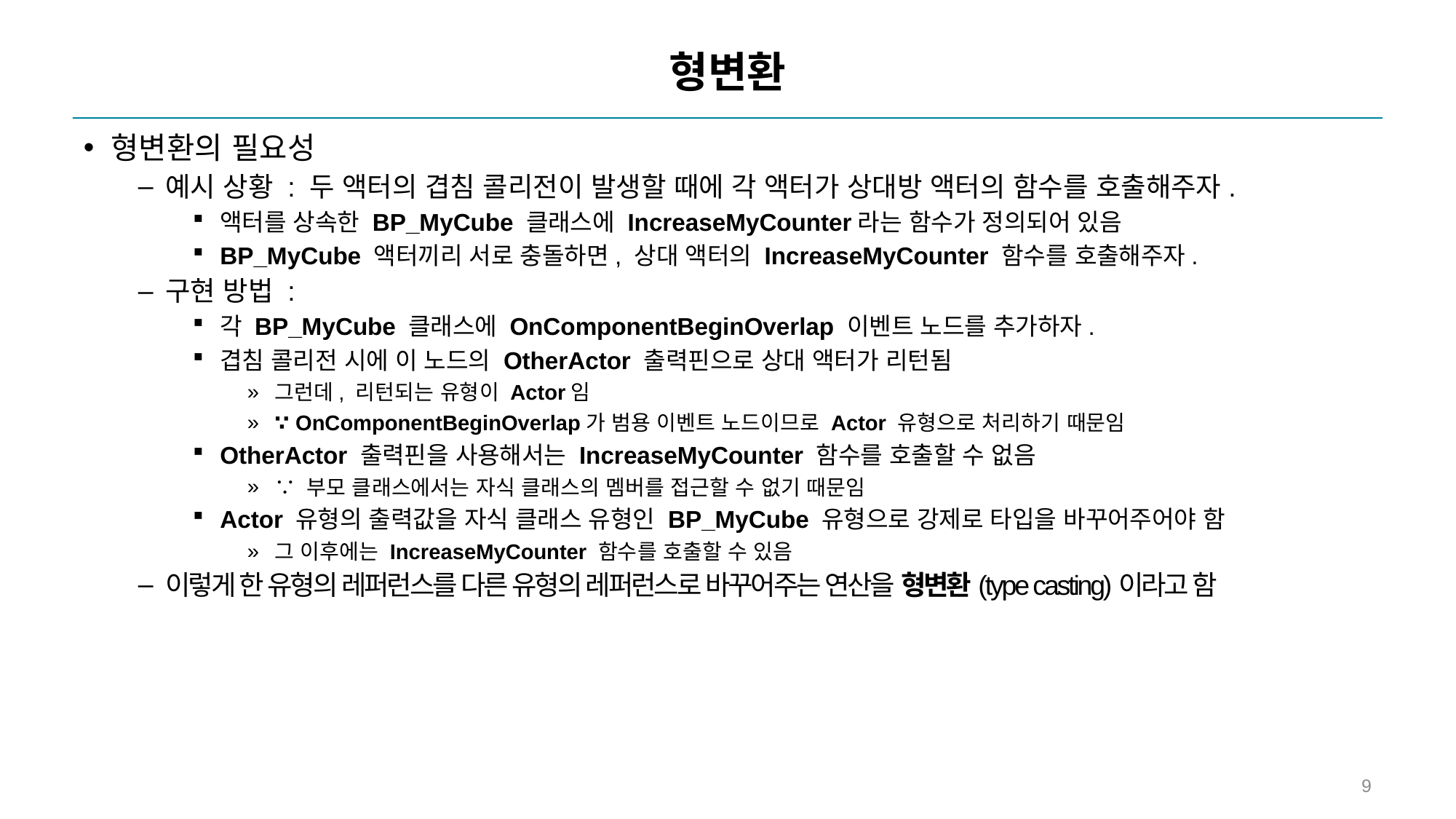

# 형변환
형변환의 필요성
예시 상황 : 두 액터의 겹침 콜리전이 발생할 때에 각 액터가 상대방 액터의 함수를 호출해주자.
액터를 상속한 BP_MyCube 클래스에 IncreaseMyCounter라는 함수가 정의되어 있음
BP_MyCube 액터끼리 서로 충돌하면, 상대 액터의 IncreaseMyCounter 함수를 호출해주자.
구현 방법 :
각 BP_MyCube 클래스에 OnComponentBeginOverlap 이벤트 노드를 추가하자.
겹침 콜리전 시에 이 노드의 OtherActor 출력핀으로 상대 액터가 리턴됨
그런데, 리턴되는 유형이 Actor임
∵ OnComponentBeginOverlap가 범용 이벤트 노드이므로 Actor 유형으로 처리하기 때문임
OtherActor 출력핀을 사용해서는 IncreaseMyCounter 함수를 호출할 수 없음
∵ 부모 클래스에서는 자식 클래스의 멤버를 접근할 수 없기 때문임
Actor 유형의 출력값을 자식 클래스 유형인 BP_MyCube 유형으로 강제로 타입을 바꾸어주어야 함
그 이후에는 IncreaseMyCounter 함수를 호출할 수 있음
이렇게 한 유형의 레퍼런스를 다른 유형의 레퍼런스로 바꾸어주는 연산을 형변환(type casting)이라고 함

9